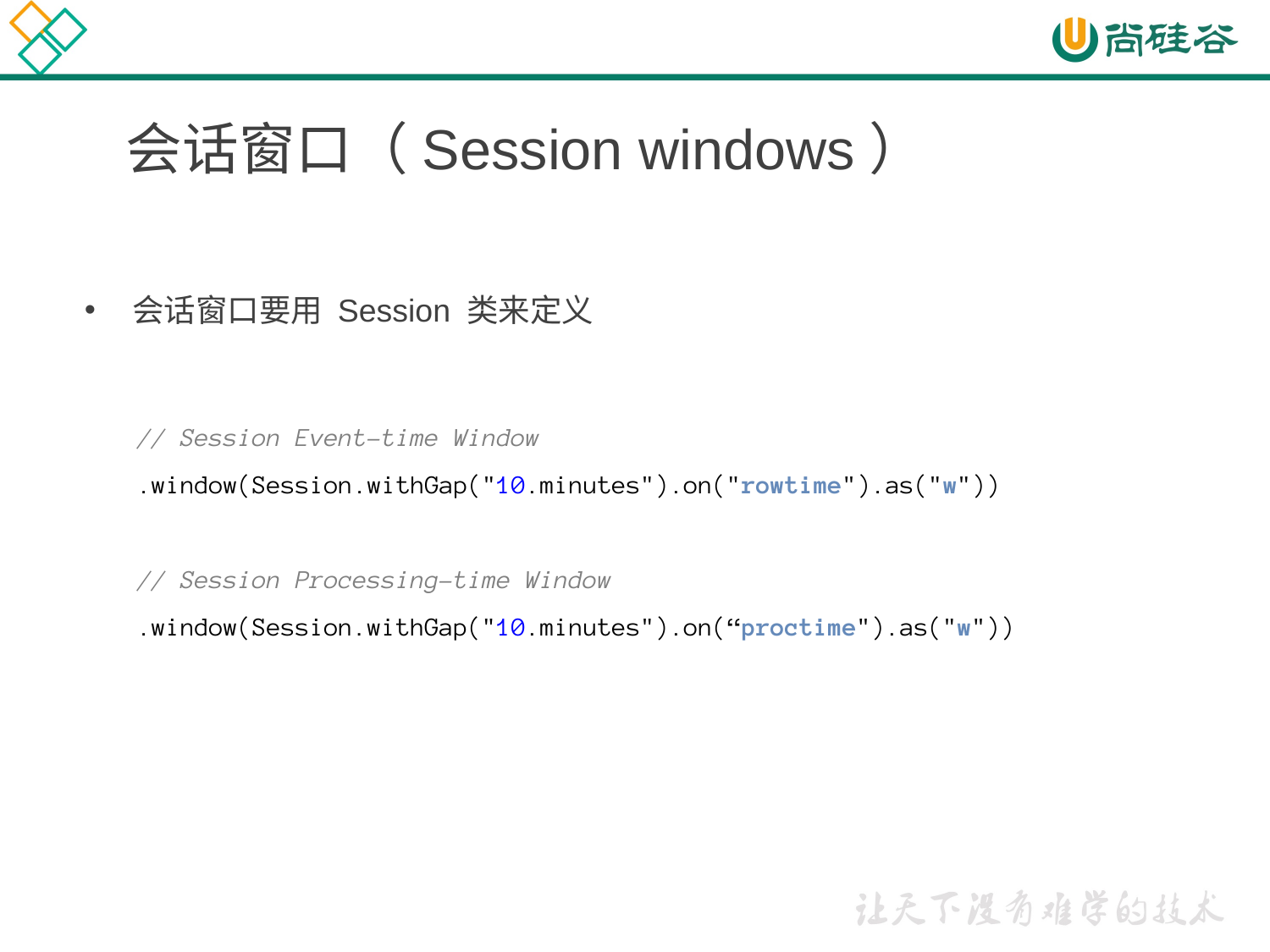

# 会话窗口（Session windows）
会话窗口要用 Session 类来定义
// Session Event-time Window
.window(Session.withGap("10.minutes").on("rowtime").as("w"))
// Session Processing-time Window
.window(Session.withGap("10.minutes").on(“proctime").as("w"))